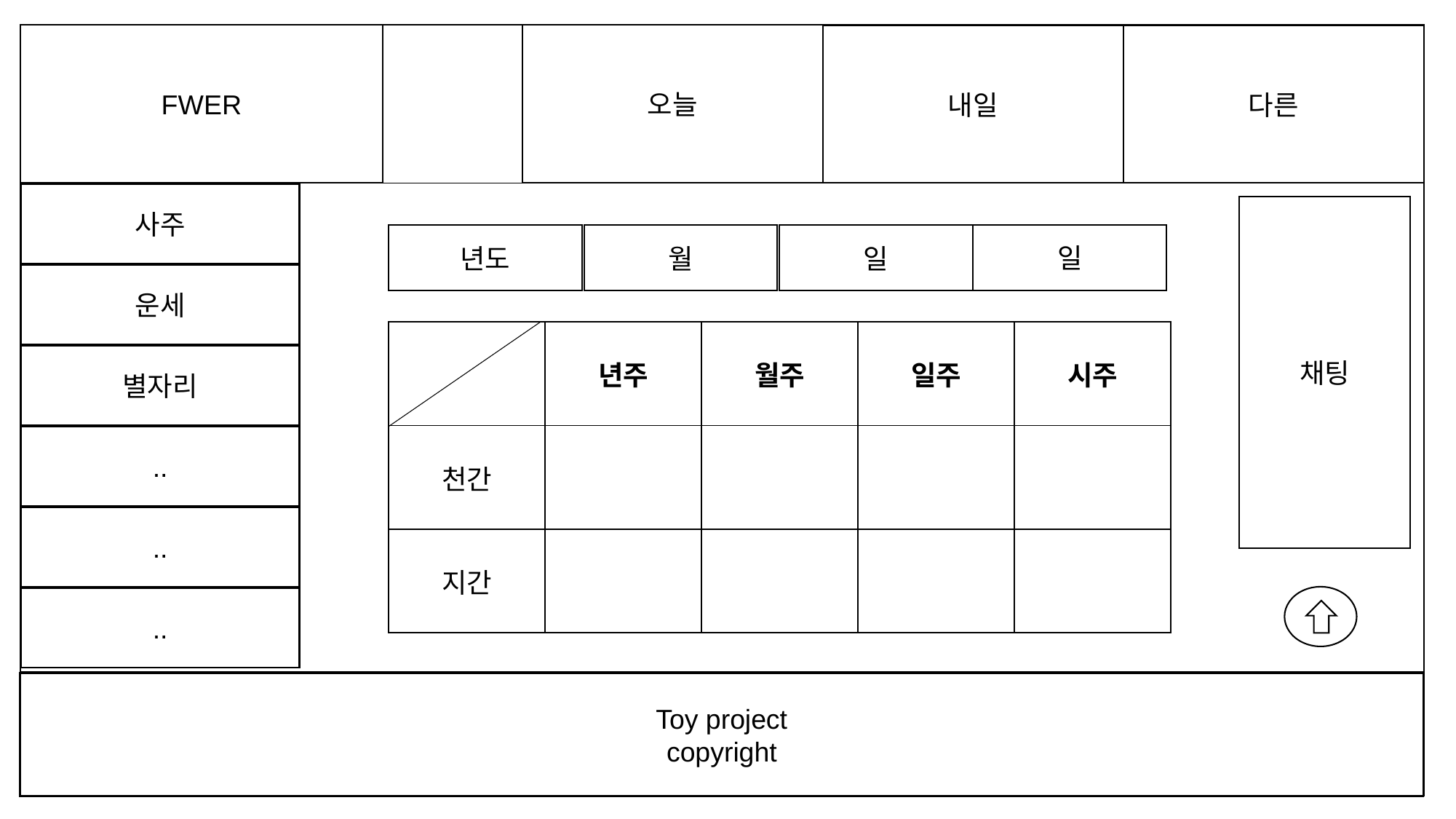

오늘
FWER

내일
다른
사주
채팅
일
일
월
년도
운세
|  | 년주 | 월주 | 일주 | 시주 |
| --- | --- | --- | --- | --- |
| 천간 |  |  |  |  |
| 지간 |  |  |  |  |
별자리
..
..

..

Toy project
copyright